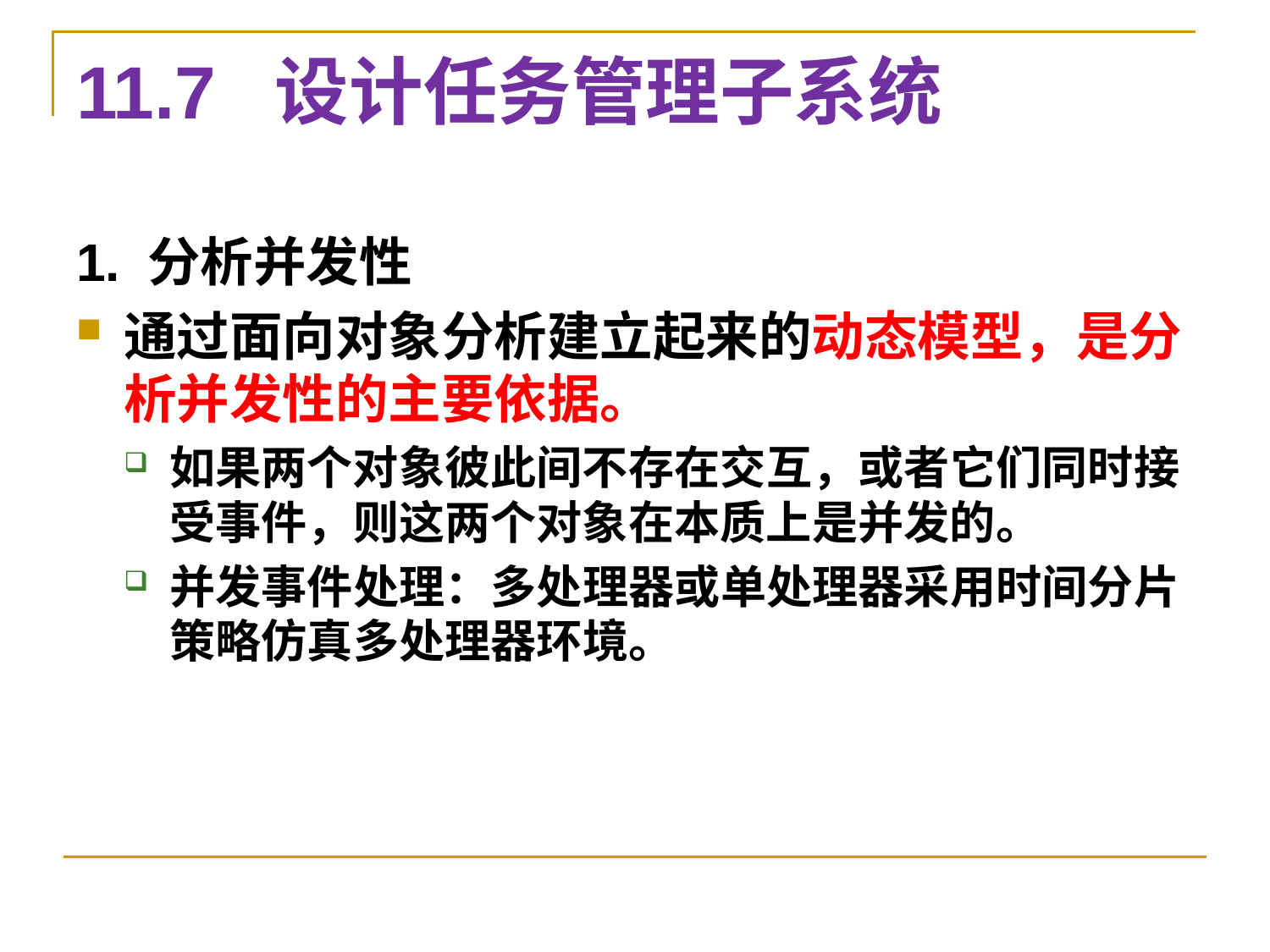

# 11.7  设计任务管理子系统
1. 分析并发性
通过面向对象分析建立起来的动态模型，是分析并发性的主要依据。
如果两个对象彼此间不存在交互，或者它们同时接受事件，则这两个对象在本质上是并发的。
并发事件处理：多处理器或单处理器采用时间分片策略仿真多处理器环境。